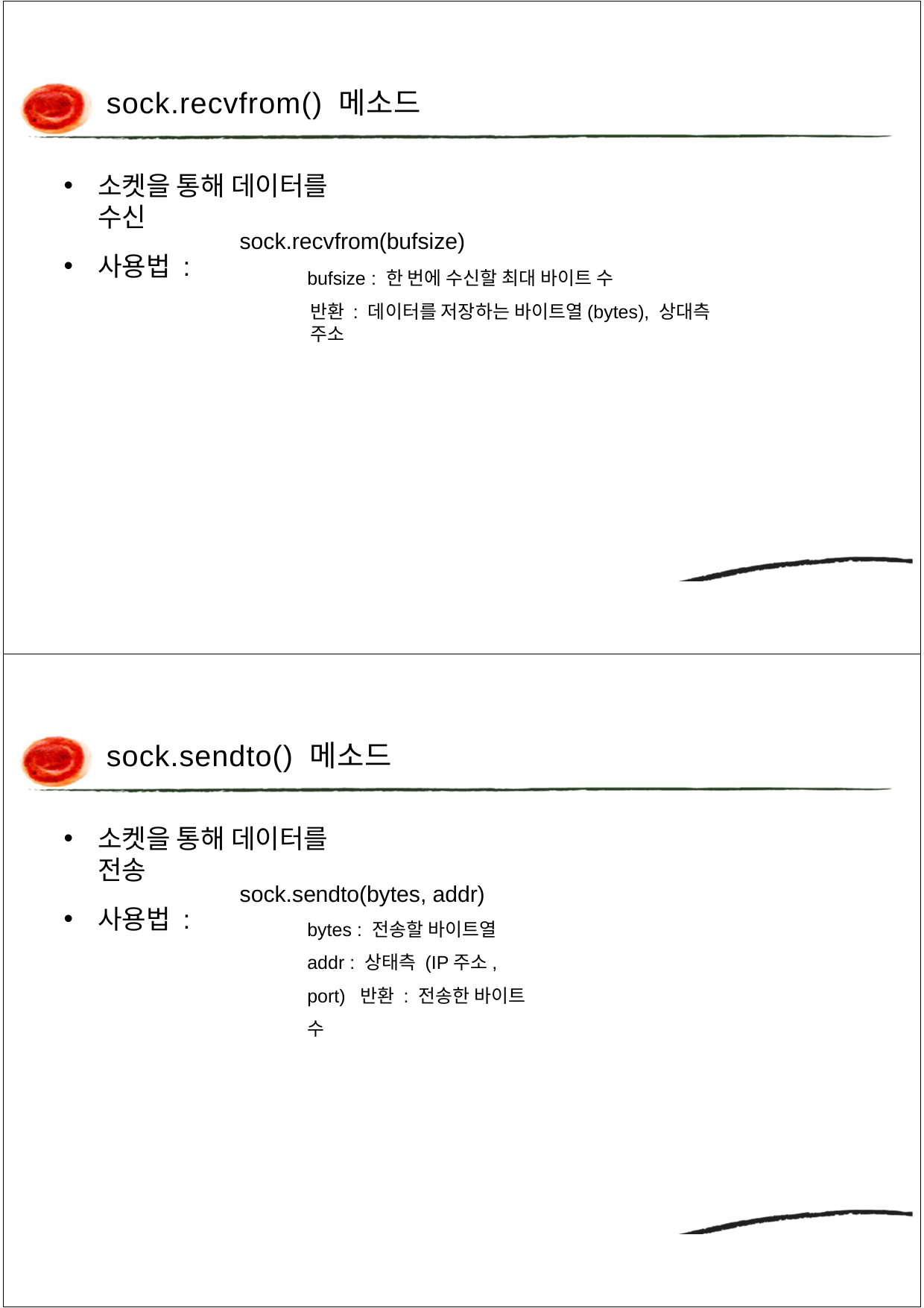

sock.recvfrom() 메소드
소켓을 통해 데이터를 수신
사용법 :
sock.recvfrom(bufsize)
bufsize : 한 번에 수신할 최대 바이트 수
반환 : 데이터를 저장하는 바이트열(bytes), 상대측 주소

sock.sendto() 메소드
소켓을 통해 데이터를 전송
사용법 :
sock.sendto(bytes, addr)  bytes : 전송할 바이트열  addr : 상태측 (IP주소, port)  반환 : 전송한 바이트 수